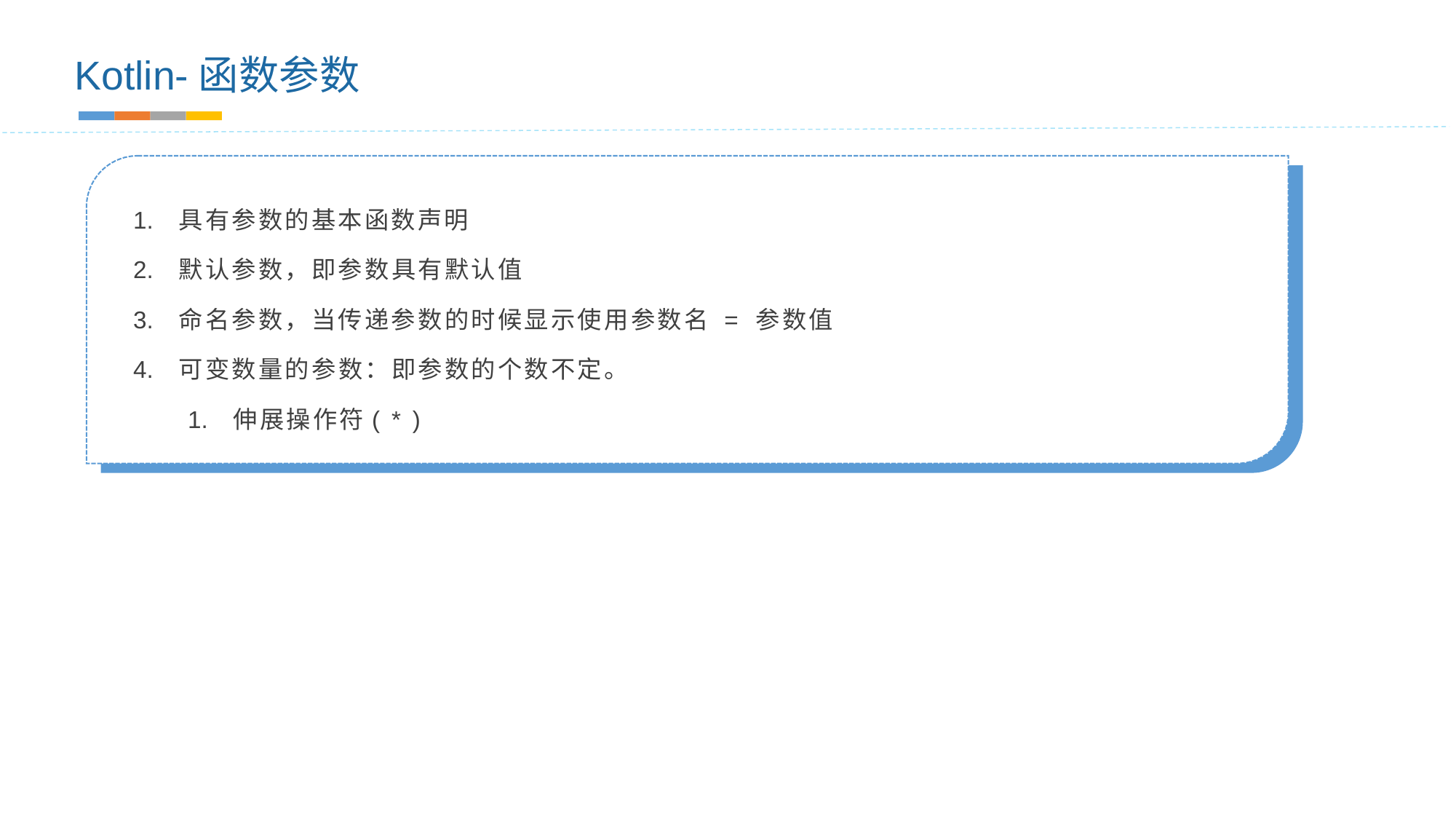

Kotlin-函数参数

具有参数的基本函数声明
默认参数，即参数具有默认值
命名参数，当传递参数的时候显示使用参数名 = 参数值
可变数量的参数：即参数的个数不定。
伸展操作符( * )